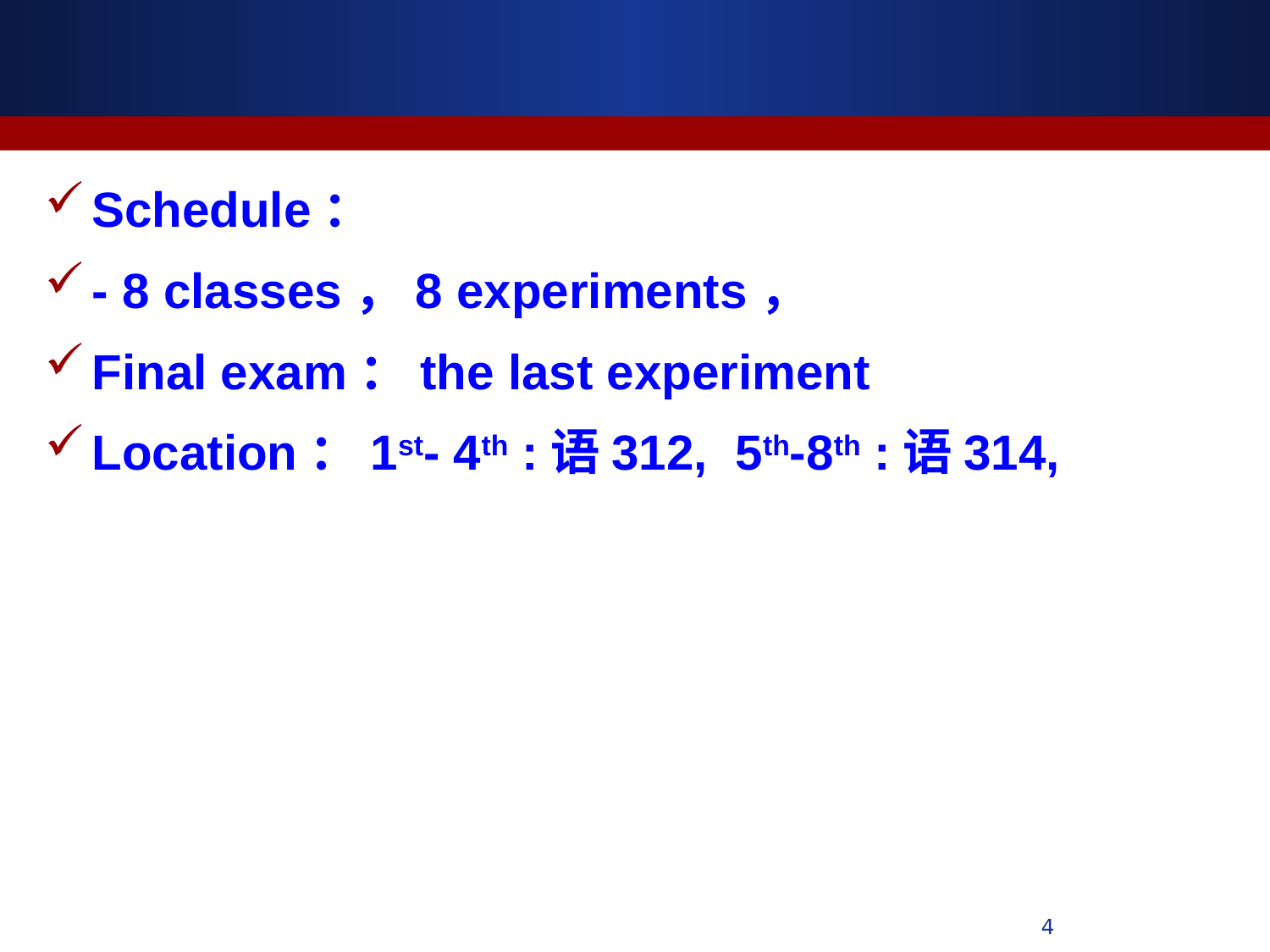

Schedule：
- 8 classes，8 experiments，
Final exam：the last experiment
Location：1st- 4th :语312,  5th-8th :语314,

4